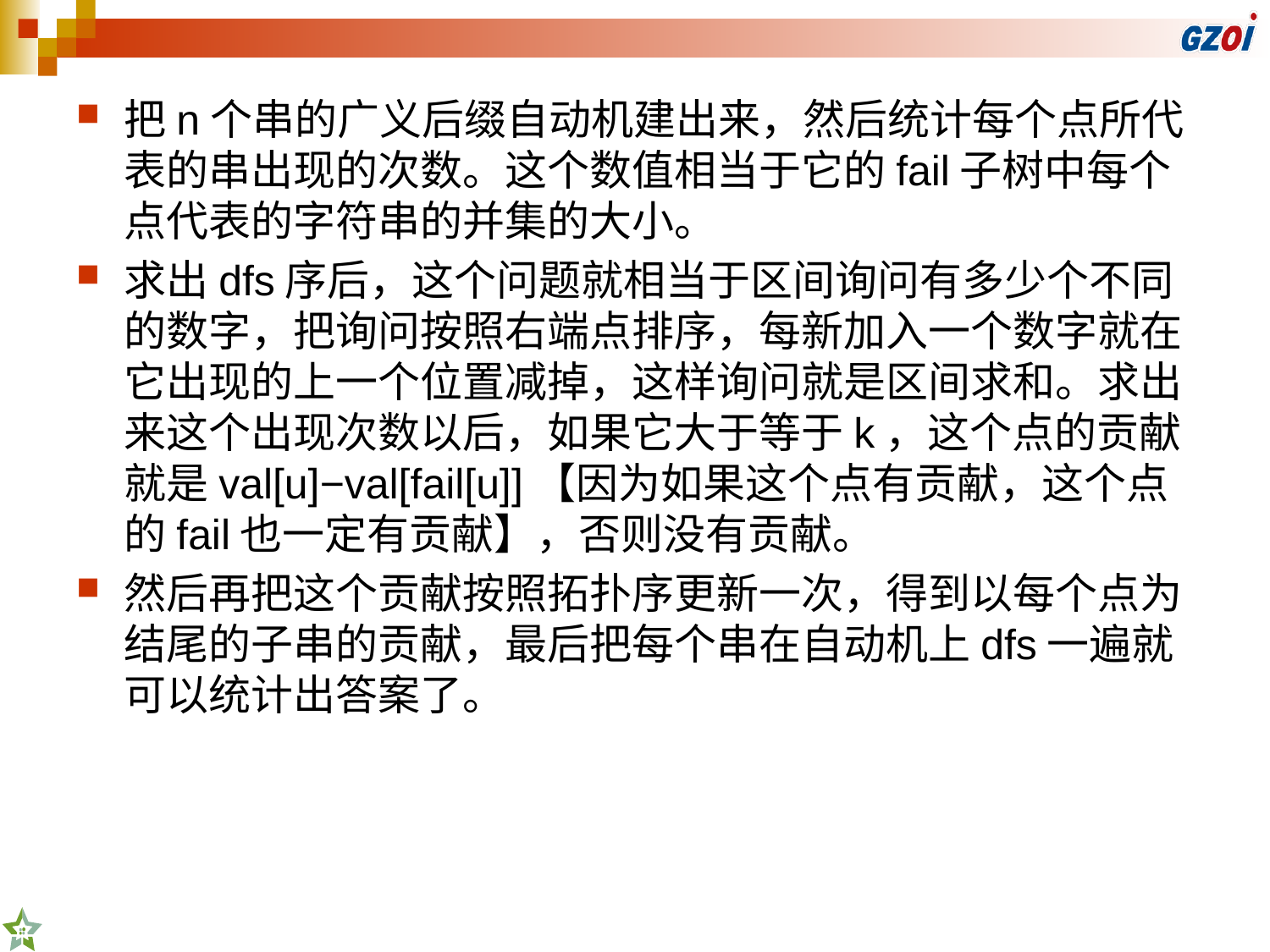

把n个串的广义后缀自动机建出来，然后统计每个点所代表的串出现的次数。这个数值相当于它的fail子树中每个点代表的字符串的并集的大小。
求出dfs序后，这个问题就相当于区间询问有多少个不同的数字，把询问按照右端点排序，每新加入一个数字就在它出现的上一个位置减掉，这样询问就是区间求和。求出来这个出现次数以后，如果它大于等于k，这个点的贡献就是val[u]−val[fail[u]]【因为如果这个点有贡献，这个点的fail也一定有贡献】，否则没有贡献。
然后再把这个贡献按照拓扑序更新一次，得到以每个点为结尾的子串的贡献，最后把每个串在自动机上dfs一遍就可以统计出答案了。